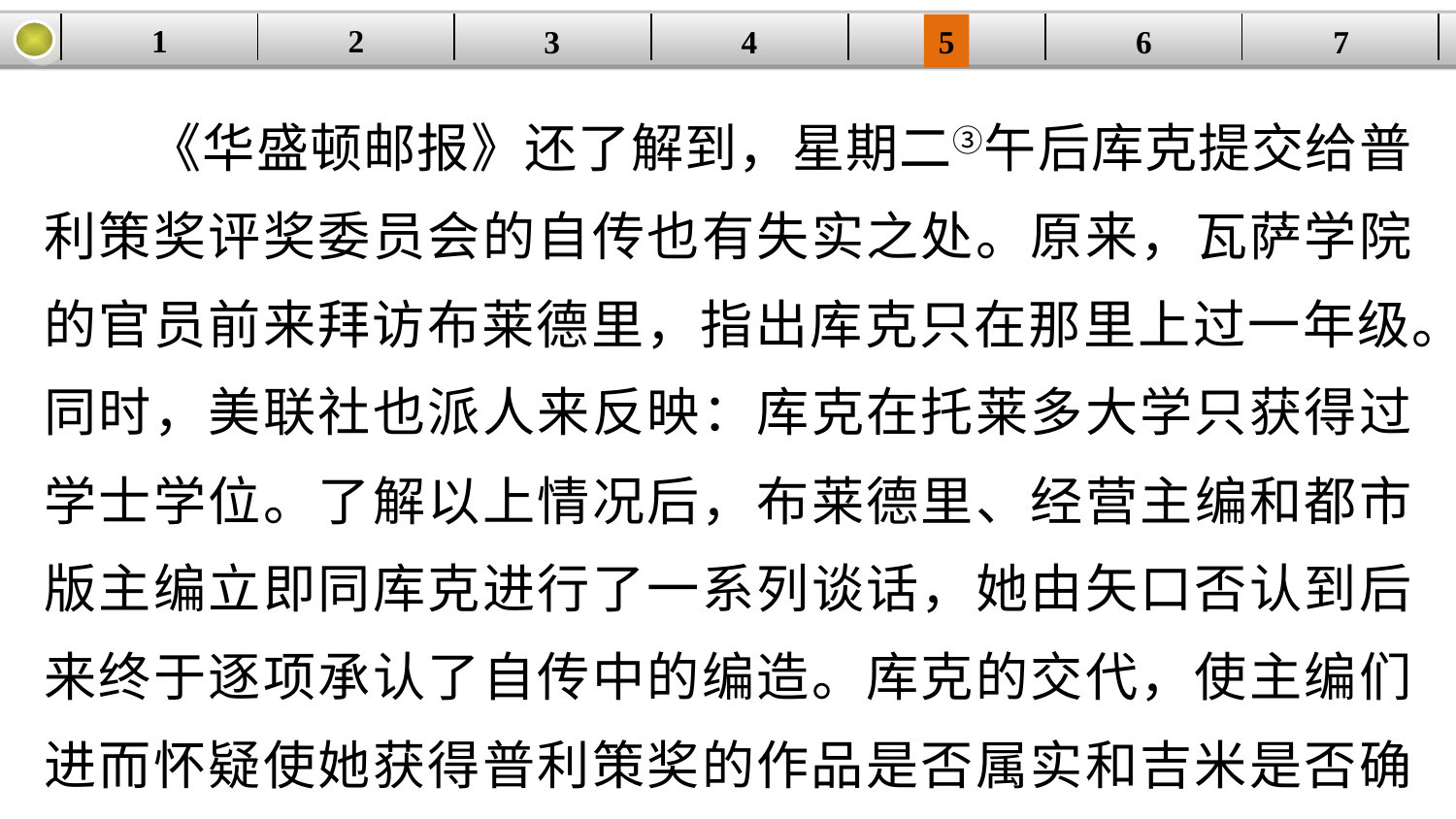

1
2
|  |  |  |  |  |  |  |
| --- | --- | --- | --- | --- | --- | --- |
3
4
5
6
7

《华盛顿邮报》还了解到，星期二③午后库克提交给普利策奖评奖委员会的自传也有失实之处。原来，瓦萨学院的官员前来拜访布莱德里，指出库克只在那里上过一年级。同时，美联社也派人来反映：库克在托莱多大学只获得过学士学位。了解以上情况后，布莱德里、经营主编和都市版主编立即同库克进行了一系列谈话，她由矢口否认到后来终于逐项承认了自传中的编造。库克的交代，使主编们进而怀疑使她获得普利策奖的作品是否属实和吉米是否确有其人。